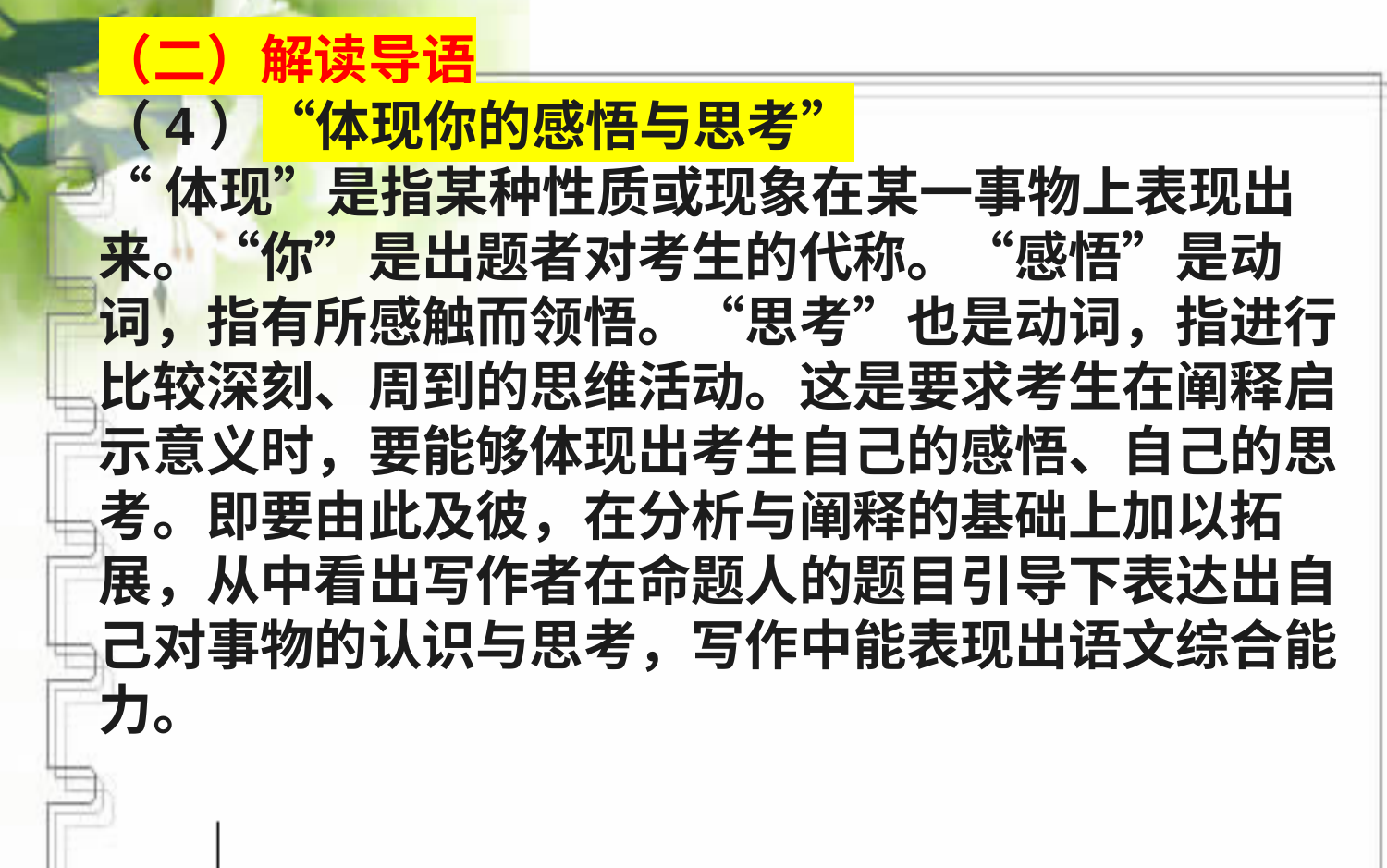

（二）解读导语
（4）“体现你的感悟与思考”
“体现”是指某种性质或现象在某一事物上表现出来。“你”是出题者对考生的代称。“感悟”是动词，指有所感触而领悟。“思考”也是动词，指进行比较深刻、周到的思维活动。这是要求考生在阐释启示意义时，要能够体现出考生自己的感悟、自己的思考。即要由此及彼，在分析与阐释的基础上加以拓展，从中看出写作者在命题人的题目引导下表达出自己对事物的认识与思考，写作中能表现出语文综合能力。